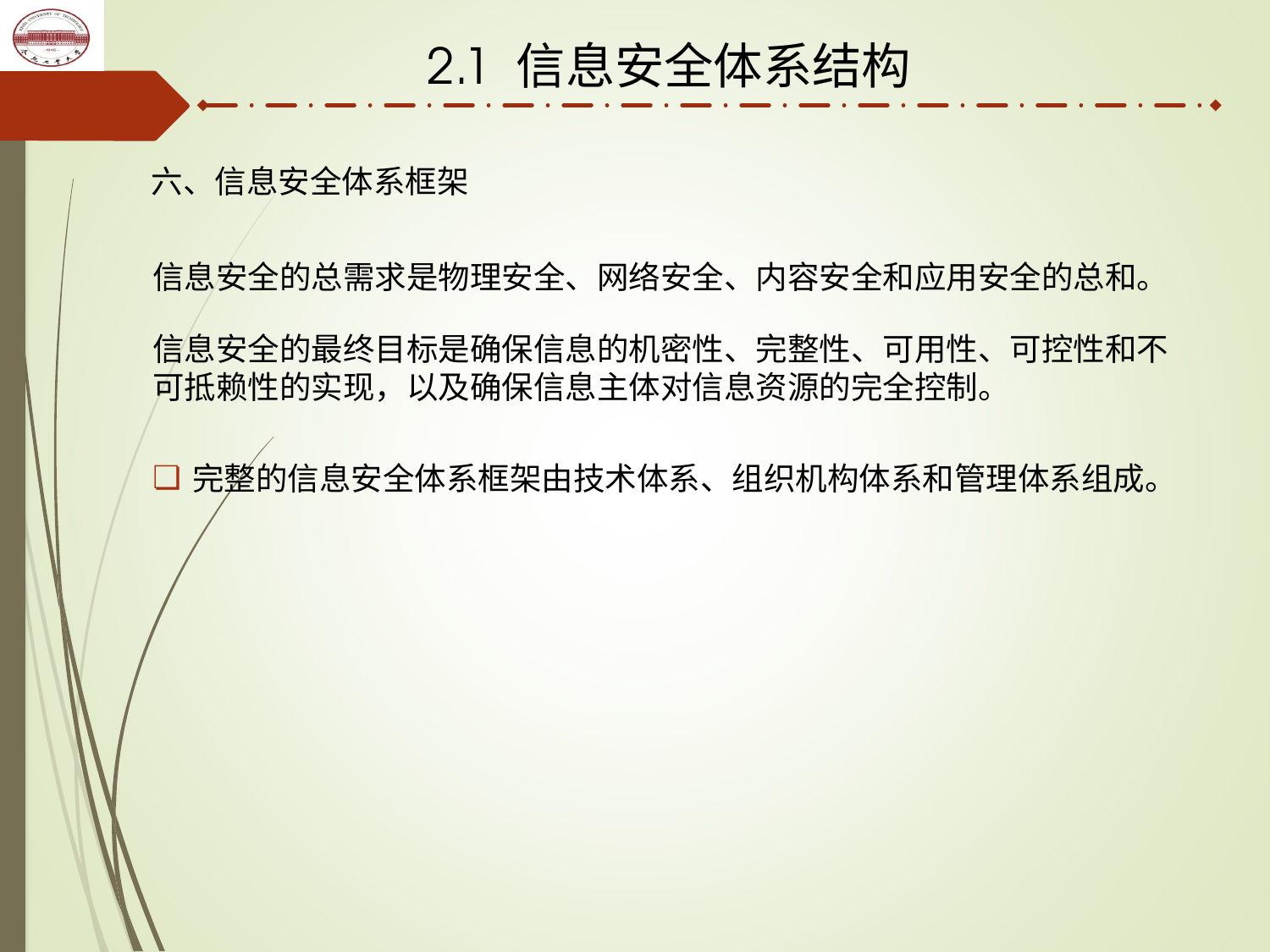

2.1 信息安全体系结构
六、信息安全体系框架
信息安全的总需求是物理安全、网络安全、内容安全和应用安全的总和。
信息安全的最终目标是确保信息的机密性、完整性、可用性、可控性和不可抵赖性的实现，以及确保信息主体对信息资源的完全控制。
完整的信息安全体系框架由技术体系、组织机构体系和管理体系组成。